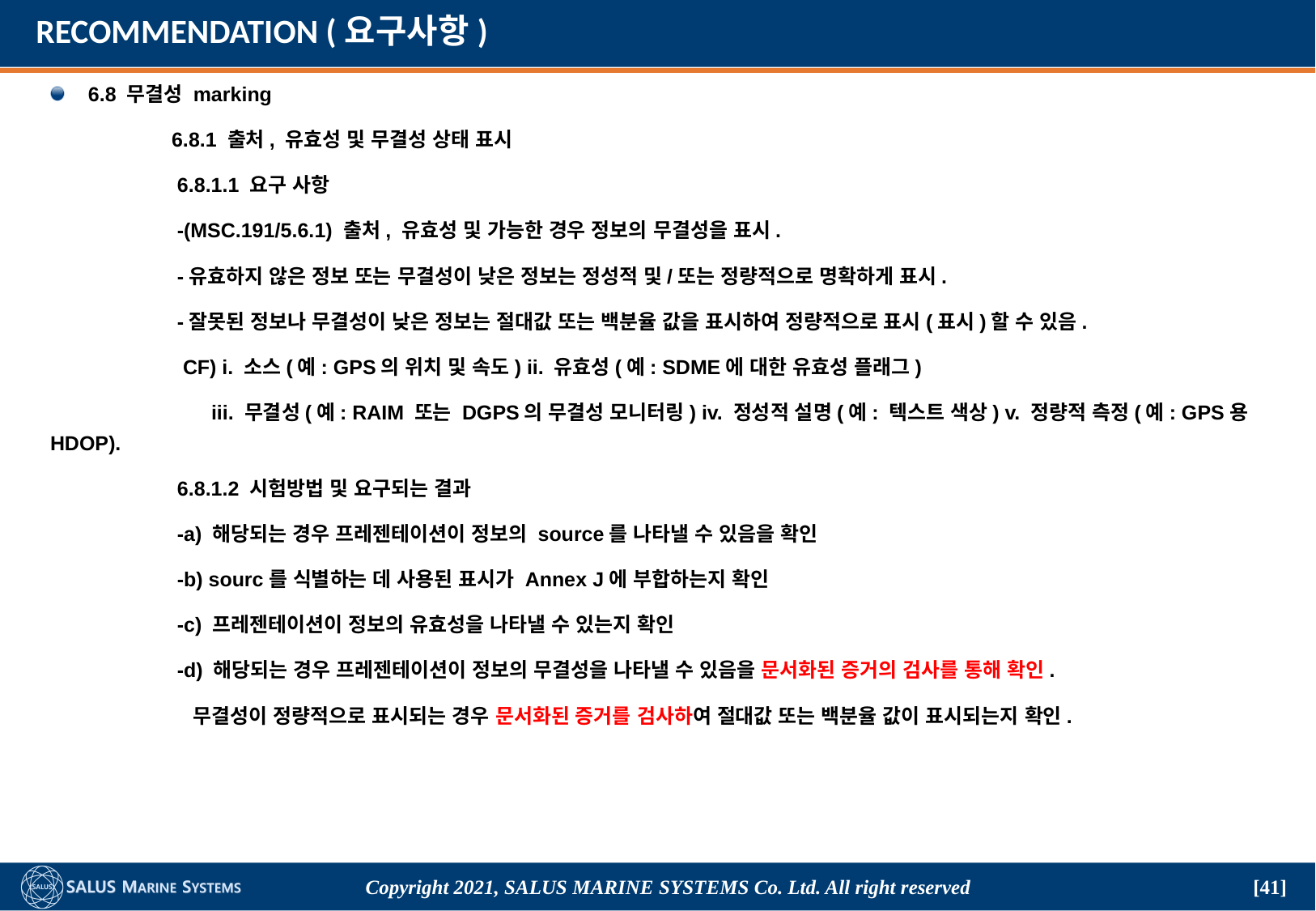

# RECOMMENDATION (요구사항)
6.8 무결성 marking
	6.8.1 출처, 유효성 및 무결성 상태 표시
	 6.8.1.1 요구 사항
	 -(MSC.191/5.6.1) 출처, 유효성 및 가능한 경우 정보의 무결성을 표시.
	 -유효하지 않은 정보 또는 무결성이 낮은 정보는 정성적 및/또는 정량적으로 명확하게 표시.
	 -잘못된 정보나 무결성이 낮은 정보는 절대값 또는 백분율 값을 표시하여 정량적으로 표시(표시)할 수 있음.
	  CF) i. 소스(예: GPS의 위치 및 속도) ii. 유효성(예: SDME에 대한 유효성 플래그)
	       iii. 무결성(예: RAIM 또는 DGPS의 무결성 모니터링) iv. 정성적 설명(예: 텍스트 색상) v. 정량적 측정(예: GPS용 HDOP).
	 6.8.1.2 시험방법 및 요구되는 결과
	 -a) 해당되는 경우 프레젠테이션이 정보의 source를 나타낼 수 있음을 확인
	 -b) sourc를 식별하는 데 사용된 표시가 Annex J에 부합하는지 확인
	 -c) 프레젠테이션이 정보의 유효성을 나타낼 수 있는지 확인
	 -d) 해당되는 경우 프레젠테이션이 정보의 무결성을 나타낼 수 있음을 문서화된 증거의 검사를 통해 확인.
	   무결성이 정량적으로 표시되는 경우 문서화된 증거를 검사하여 절대값 또는 백분율 값이 표시되는지 확인.
Copyright 2021, SALUS Marine Systems Co. Ltd. All right reserved
[41]